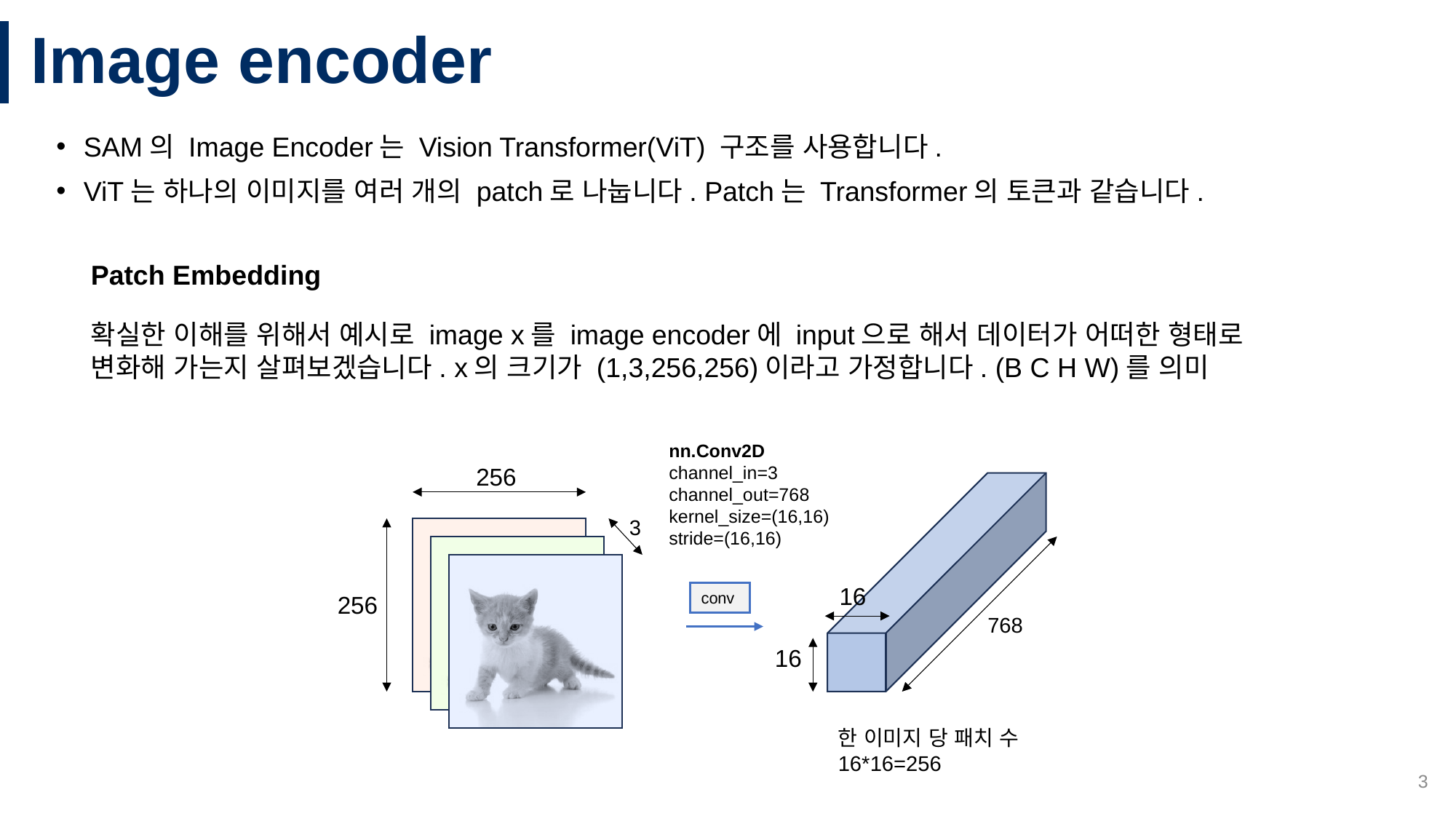

# Image encoder
SAM의 Image Encoder는 Vision Transformer(ViT) 구조를 사용합니다.
ViT는 하나의 이미지를 여러 개의 patch로 나눕니다. Patch는 Transformer의 토큰과 같습니다.
Patch Embedding
확실한 이해를 위해서 예시로 image x를 image encoder에 input으로 해서 데이터가 어떠한 형태로 변화해 가는지 살펴보겠습니다. x의 크기가 (1,3,256,256)이라고 가정합니다. (B C H W)를 의미
nn.Conv2D
channel_in=3
channel_out=768
kernel_size=(16,16)
stride=(16,16)
256

3

16
conv
256
768
16
한 이미지 당 패치 수
16*16=256
3